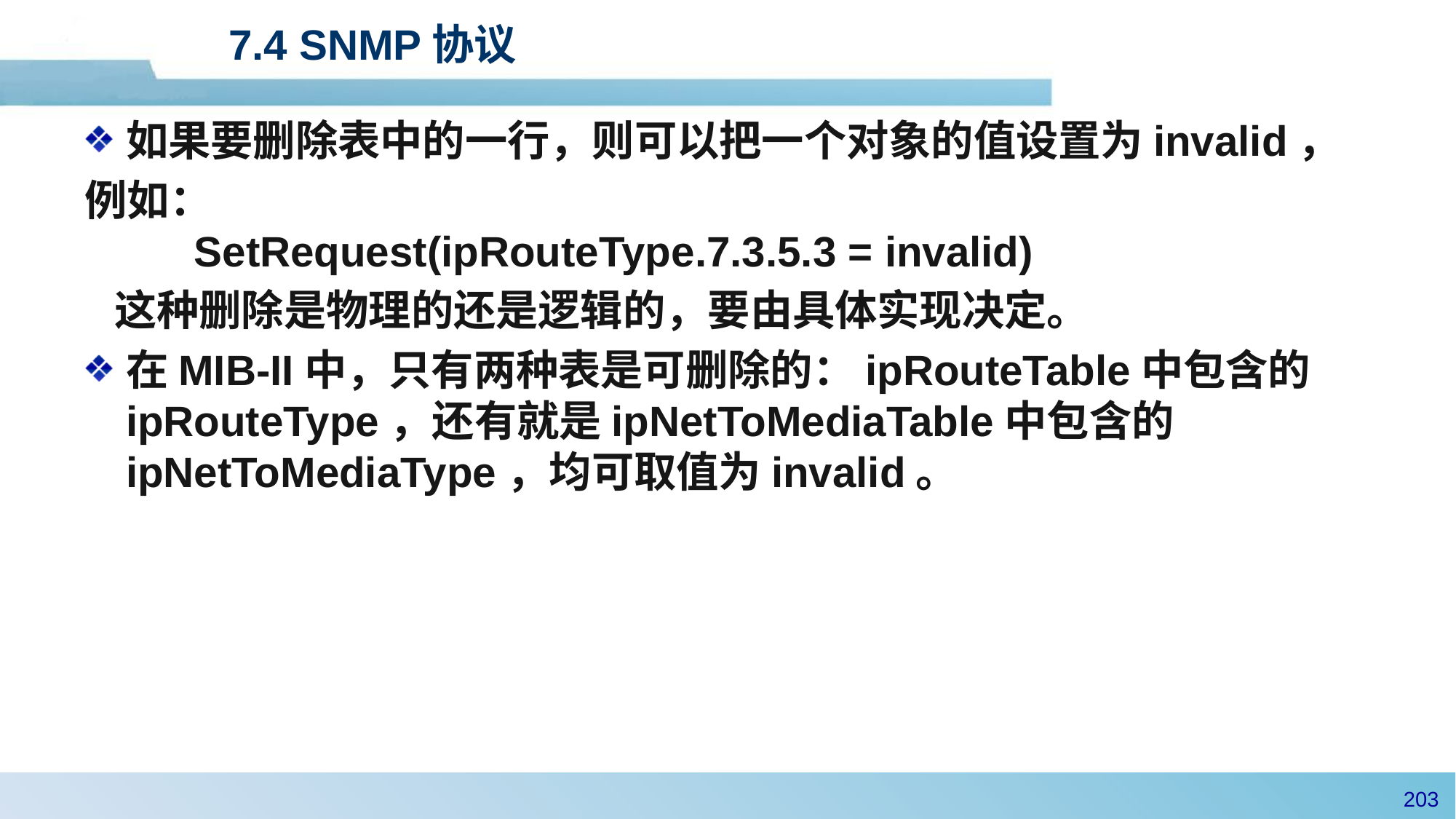

# 7.4 SNMP协议
如果要删除表中的一行，则可以把一个对象的值设置为invalid，
例如：
	SetRequest(ipRouteType.7.3.5.3 = invalid)
  这种删除是物理的还是逻辑的，要由具体实现决定。
在MIB-II中，只有两种表是可删除的：ipRouteTable中包含的ipRouteType，还有就是ipNetToMediaTable中包含的ipNetToMediaType，均可取值为invalid。

203